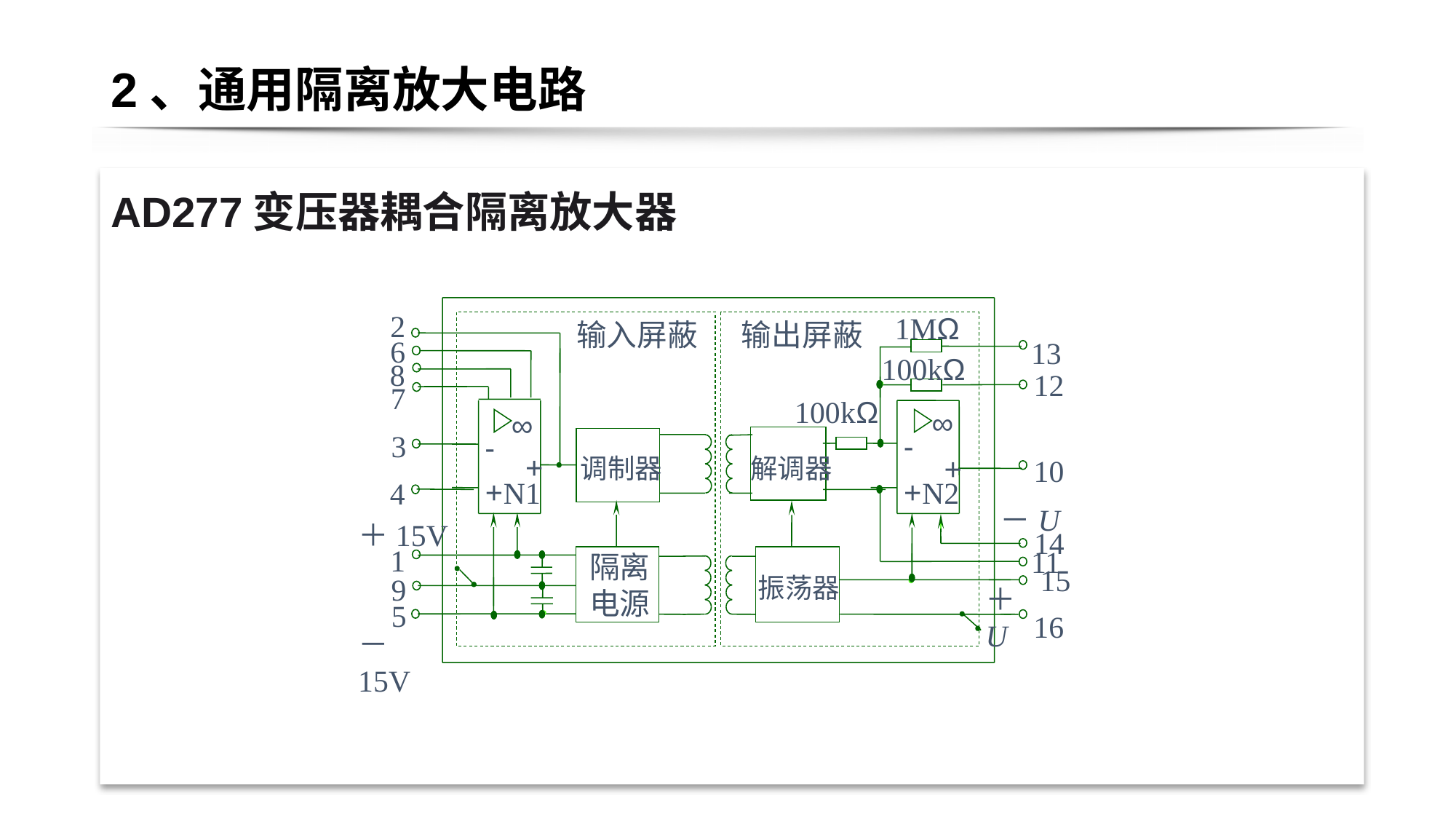

# 2、通用隔离放大电路
AD277变压器耦合隔离放大器

2
1MΩ

输入屏蔽
输出屏蔽

6

13

100kΩ

8

12

7

100kΩ

∞
∞

3

-

-

+

+
调制器
解调器
10

+
+
N1
N2
4

－U

＋15V

14

1

11

隔离
电源

15

9

振荡器

＋U

5

16

－15V